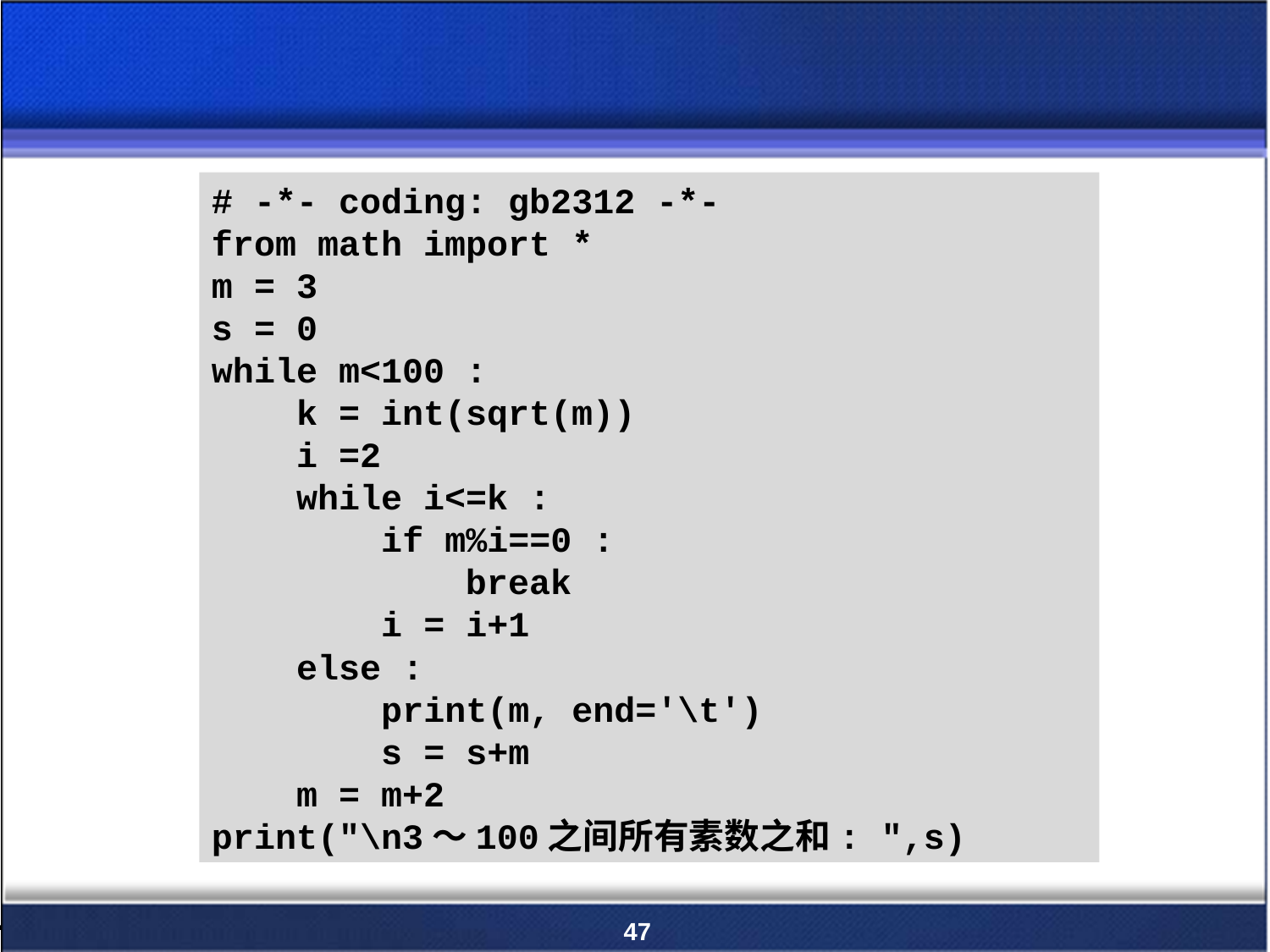

# -*- coding: gb2312 -*-
from math import *
m = 3
s = 0
while m<100 :
    k = int(sqrt(m))
    i =2
    while i<=k :
        if m%i==0 :
            break
        i = i+1
    else :
        print(m, end='\t')
        s = s+m
    m = m+2
print("\n3～100之间所有素数之和: ",s)
47